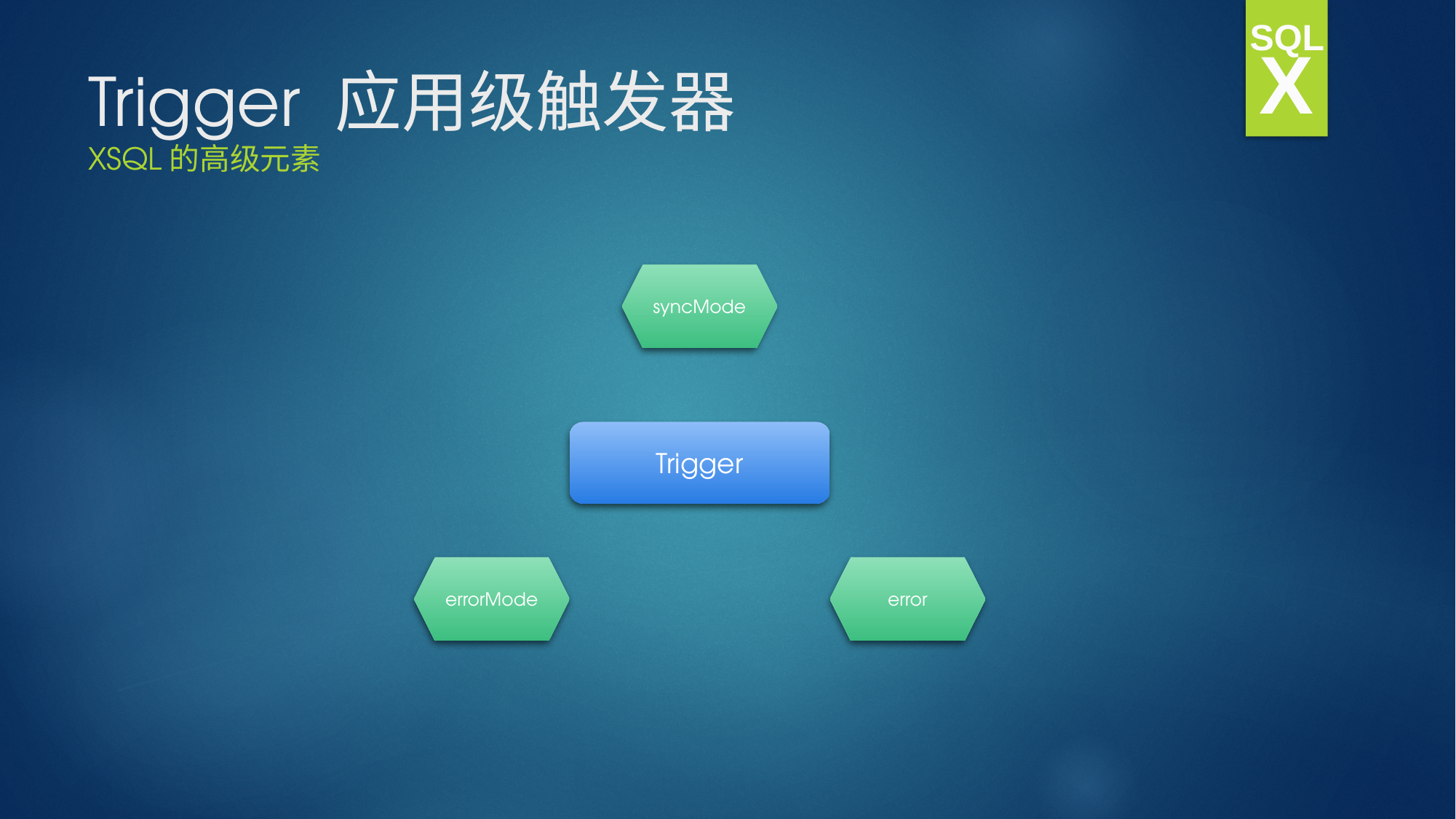

SQL
X
# Trigger 应用级触发器 XSQL的高级元素
syncMode
Trigger
errorMode
error